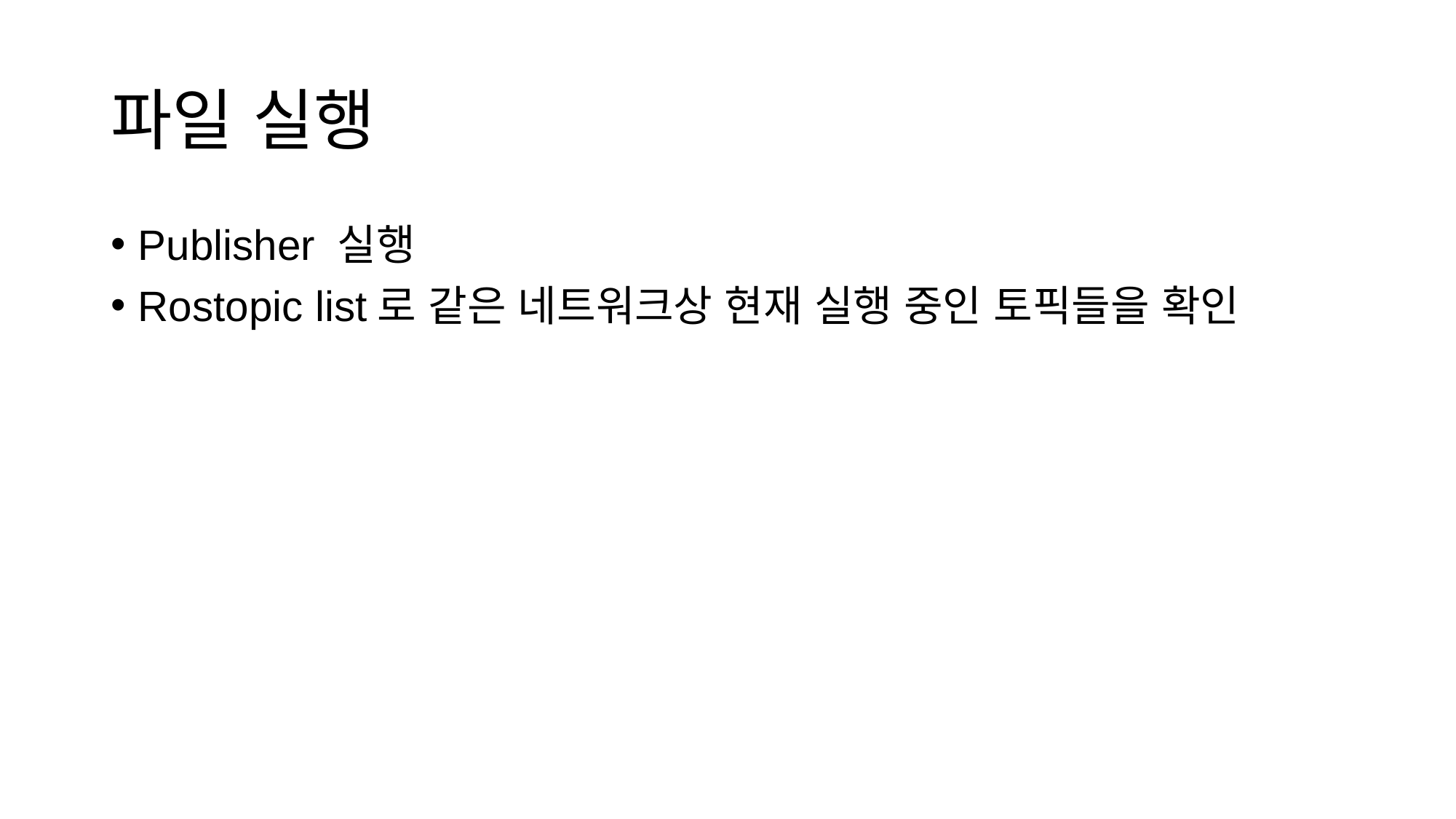

# 파일 실행
Publisher 실행
Rostopic list로 같은 네트워크상 현재 실행 중인 토픽들을 확인